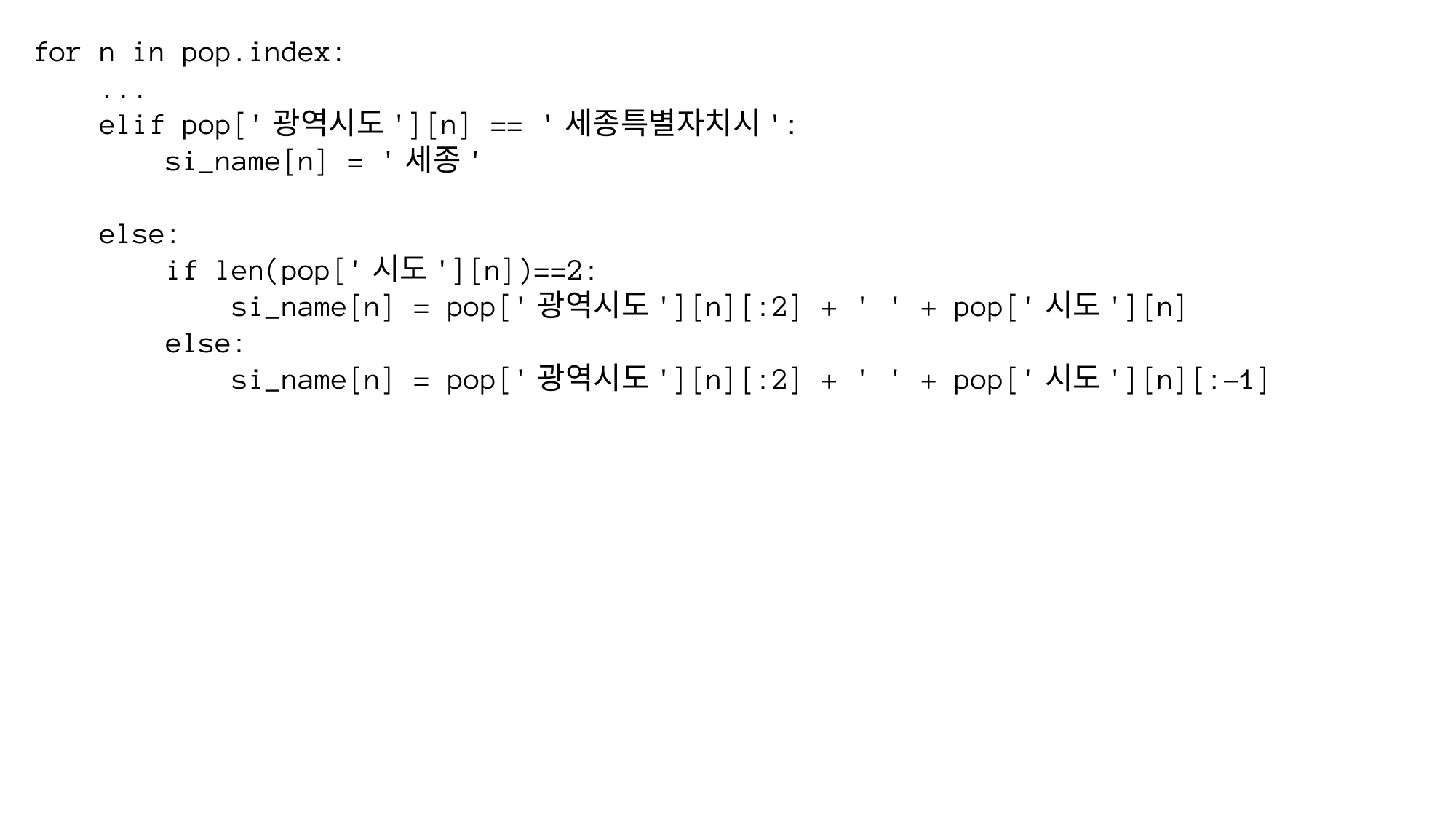

for n in pop.index:
    ...
    elif pop['광역시도'][n] == '세종특별자치시':
        si_name[n] = '세종'

    else:
        if len(pop['시도'][n])==2:
            si_name[n] = pop['광역시도'][n][:2] + ' ' + pop['시도'][n]
        else:
            si_name[n] = pop['광역시도'][n][:2] + ' ' + pop['시도'][n][:-1]